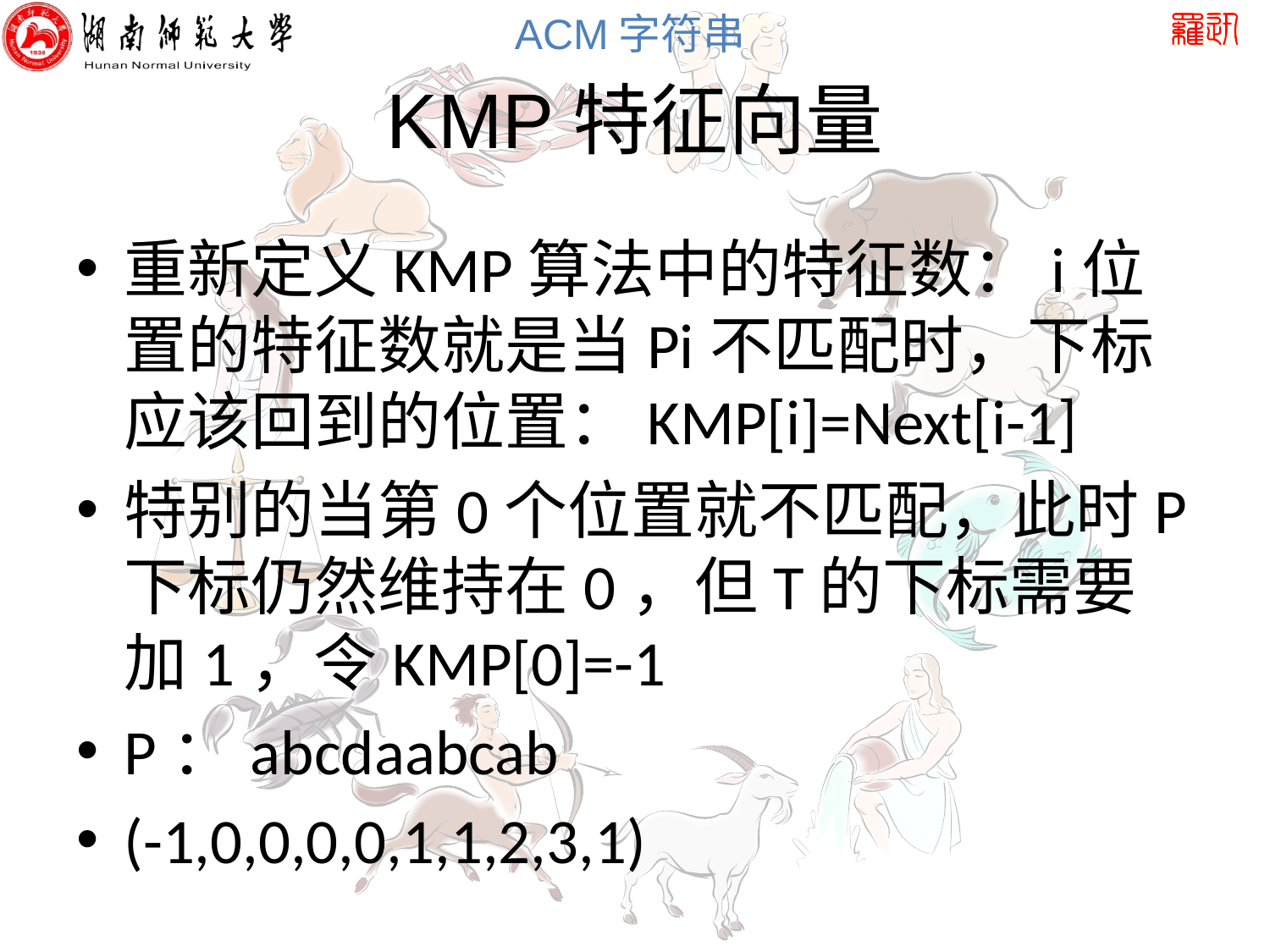

# KMP特征向量
重新定义KMP算法中的特征数：i位置的特征数就是当Pi不匹配时，下标应该回到的位置：KMP[i]=Next[i-1]
特别的当第0个位置就不匹配，此时P下标仍然维持在0，但T的下标需要加1，令KMP[0]=-1
P：abcdaabcab
(-1,0,0,0,0,1,1,2,3,1)